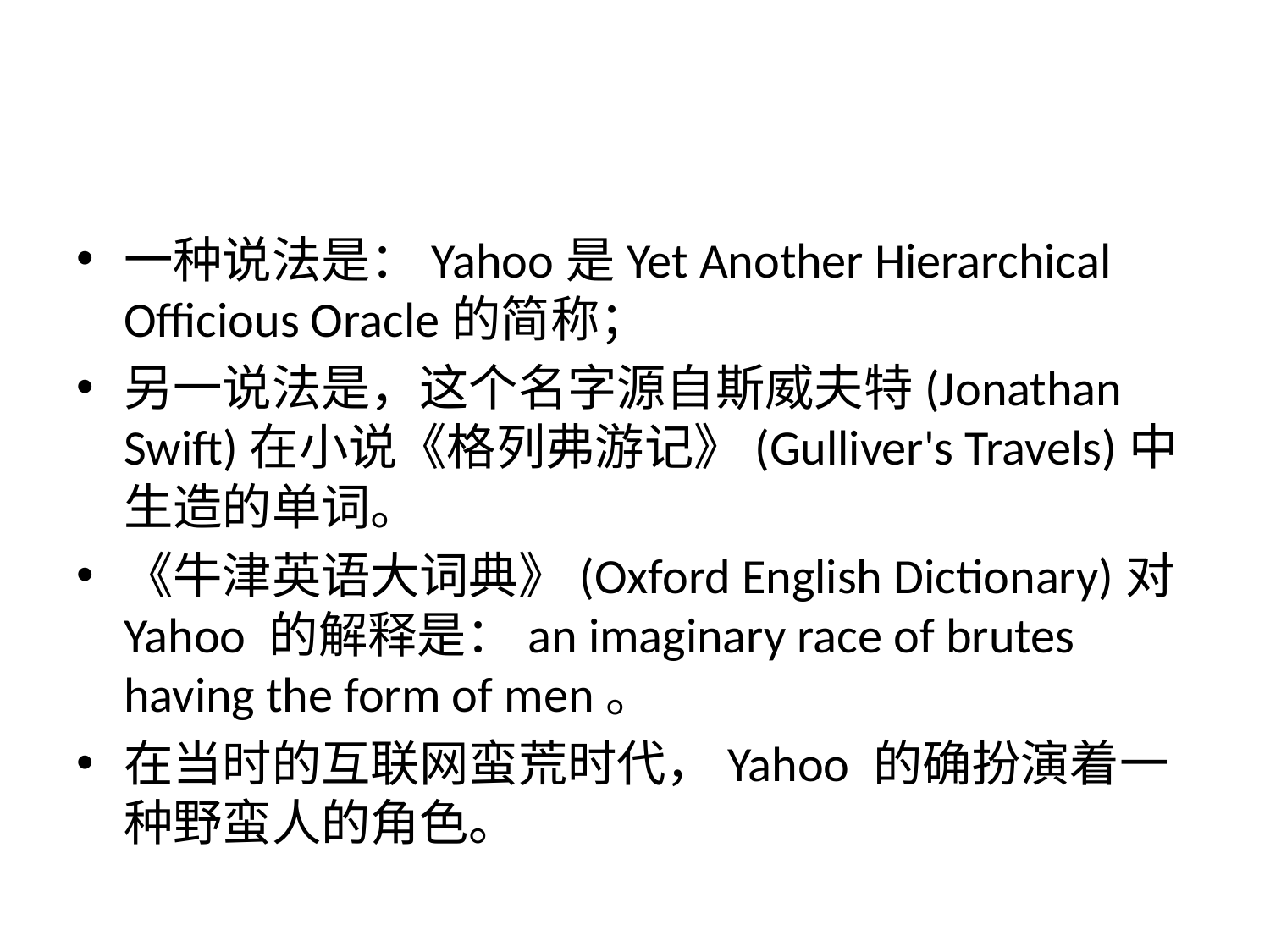

#
一种说法是：Yahoo是Yet Another Hierarchical Officious Oracle的简称；
另一说法是，这个名字源自斯威夫特(Jonathan Swift)在小说《格列弗游记》(Gulliver's Travels)中生造的单词。
《牛津英语大词典》(Oxford English Dictionary)对 Yahoo 的解释是：an imaginary race of brutes having the form of men。
在当时的互联网蛮荒时代，Yahoo 的确扮演着一种野蛮人的角色。